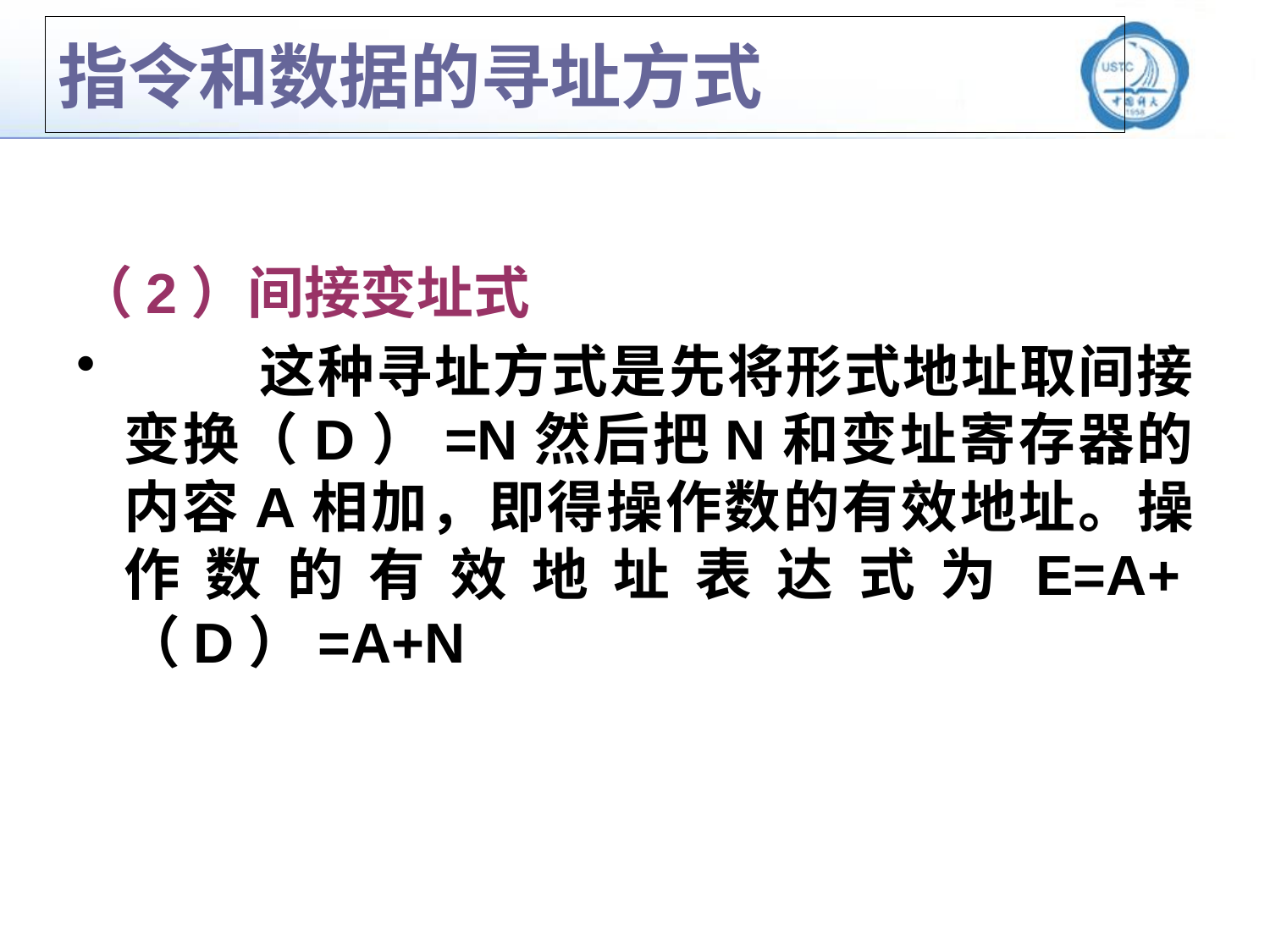

# 指令和数据的寻址方式
（2）间接变址式
        这种寻址方式是先将形式地址取间接变换（D）=N然后把N和变址寄存器的内容A相加，即得操作数的有效地址。操作数的有效地址表达式为E=A+（D）=A+N